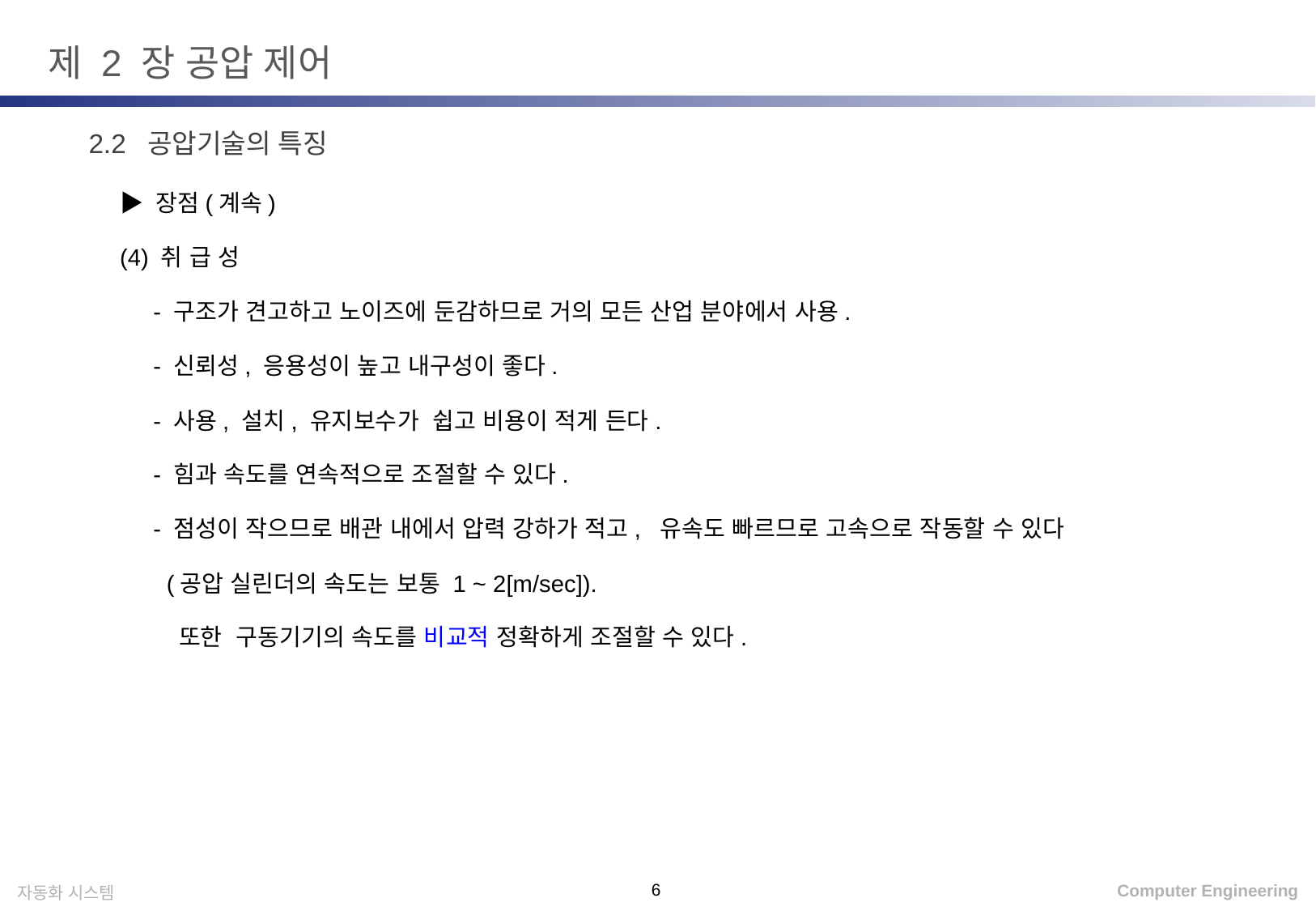

제 2 장 공압 제어
2.2  공압기술의 특징
▶ 장점(계속)
(4) 취 급 성
     - 구조가 견고하고 노이즈에 둔감하므로 거의 모든 산업 분야에서 사용.
     - 신뢰성, 응용성이 높고 내구성이 좋다.
     - 사용, 설치, 유지보수가  쉽고 비용이 적게 든다.
     - 힘과 속도를 연속적으로 조절할 수 있다.
     - 점성이 작으므로 배관 내에서 압력 강하가 적고,  유속도 빠르므로 고속으로 작동할 수 있다
       (공압 실린더의 속도는 보통 1 ~ 2[m/sec]).
        또한  구동기기의 속도를 비교적 정확하게 조절할 수 있다.